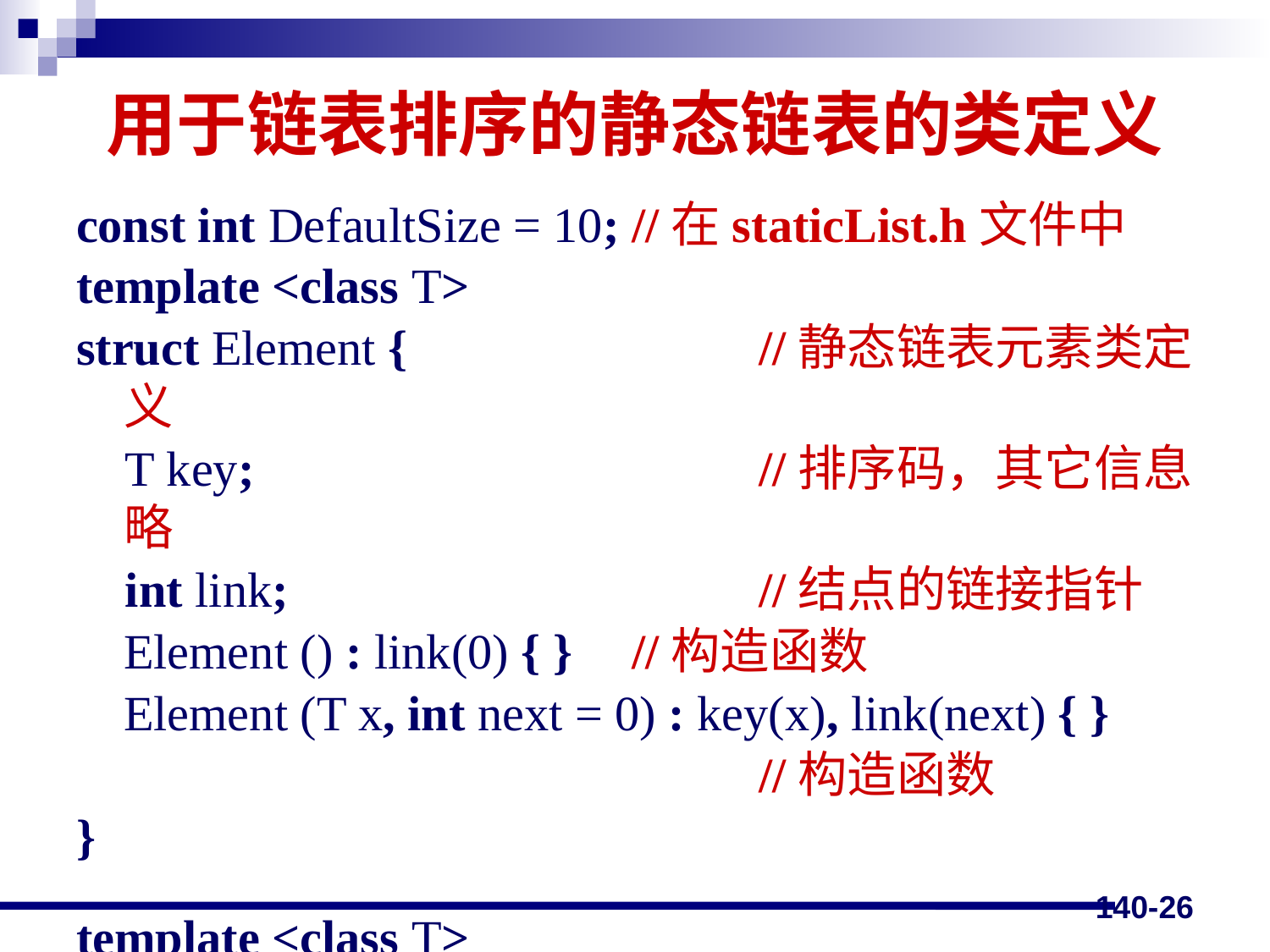

# 用于链表排序的静态链表的类定义
const int DefaultSize = 10;	//在staticList.h文件中
template <class T>
struct Element {			//静态链表元素类定义
    T key;				//排序码，其它信息略
    int link;				//结点的链接指针
	Element () : link(0) { } 	//构造函数
	Element (T x, int next = 0) : key(x), link(next) { }
						//构造函数
}

template <class T>
140-26